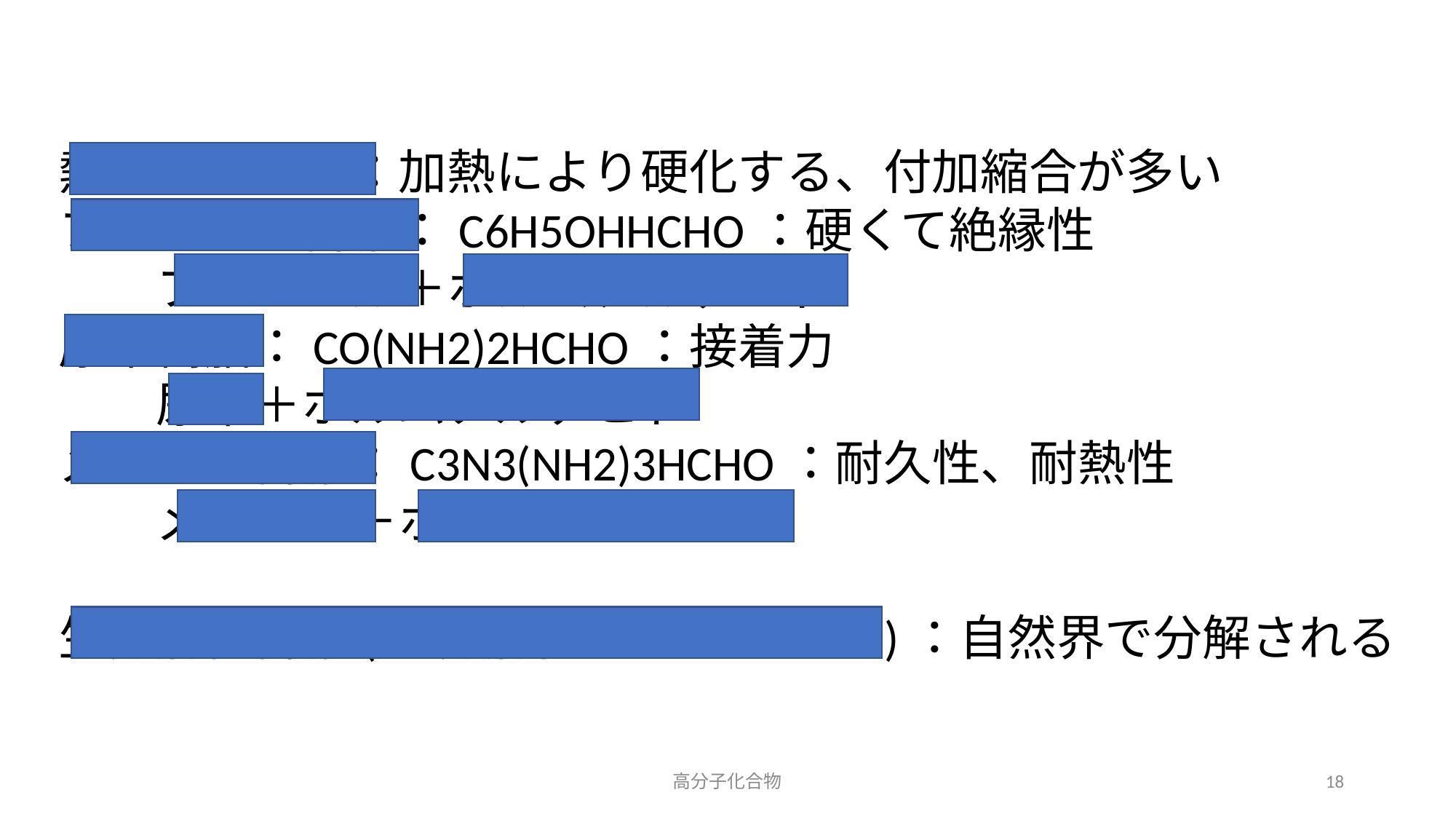

熱硬化性樹脂：加熱により硬化する、付加縮合が多い
フェノール樹脂：C6H5OHHCHO：硬くて絶縁性
　　フェノール＋ホルムアルデヒド
尿素樹脂：CO(NH2)2HCHO：接着力
　　尿素＋ホルムアルデヒド
メラミン樹脂：C3N3(NH2)3HCHO：耐久性、耐熱性
　　メラニン＋ホルムアルデヒド

生分解性樹脂(生分解性プラスチック)：自然界で分解される

高分子化合物
18